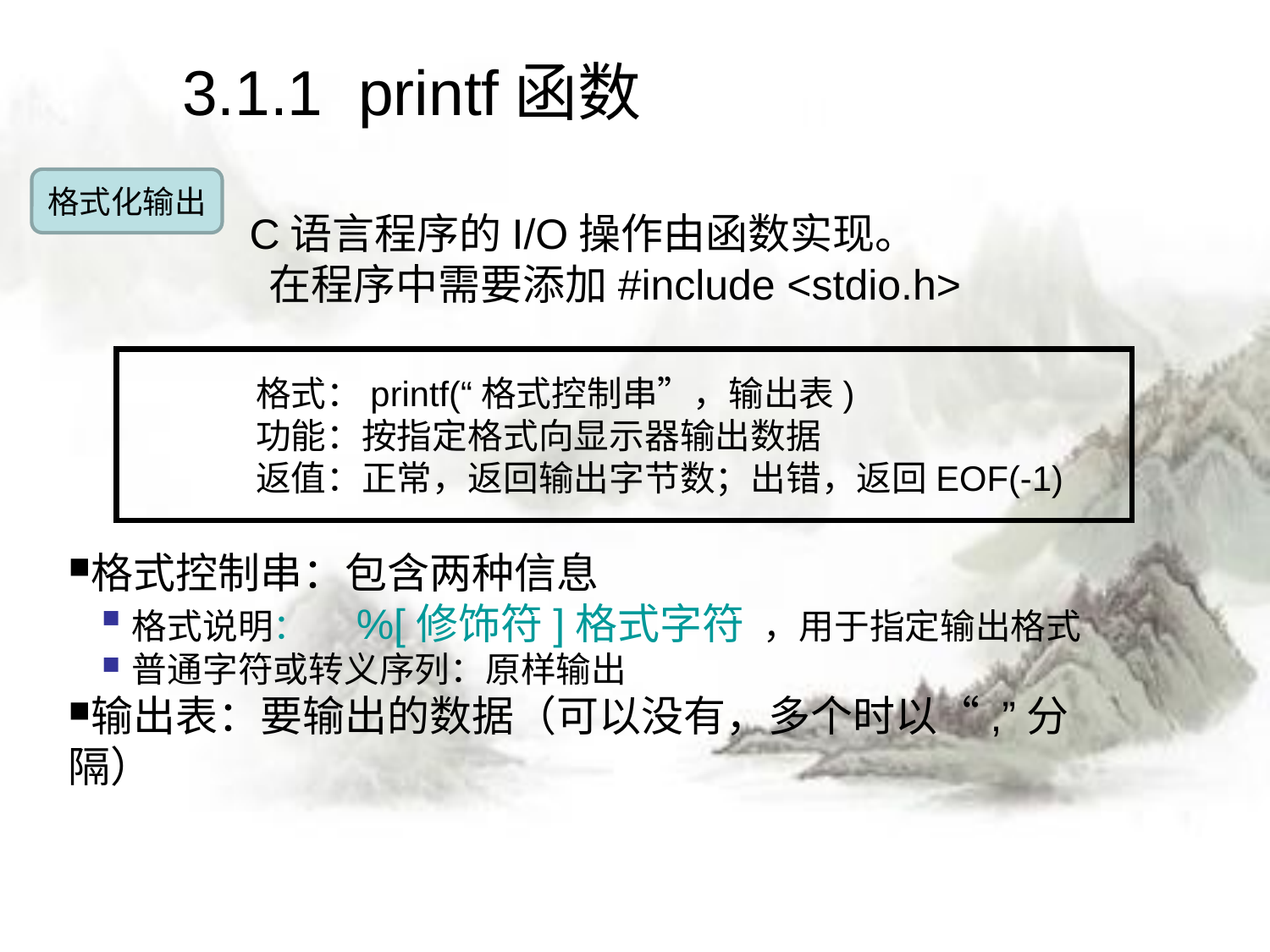

# 3.1.1  printf函数
格式化输出
C语言程序的I/O操作由函数实现。
 在程序中需要添加#include <stdio.h>
格式：printf(“格式控制串”，输出表)
功能：按指定格式向显示器输出数据
返值：正常，返回输出字节数；出错，返回EOF(-1)
格式控制串：包含两种信息
格式说明：     %[修饰符]格式字符  ，用于指定输出格式
普通字符或转义序列：原样输出
输出表：要输出的数据（可以没有，多个时以“,”分隔）